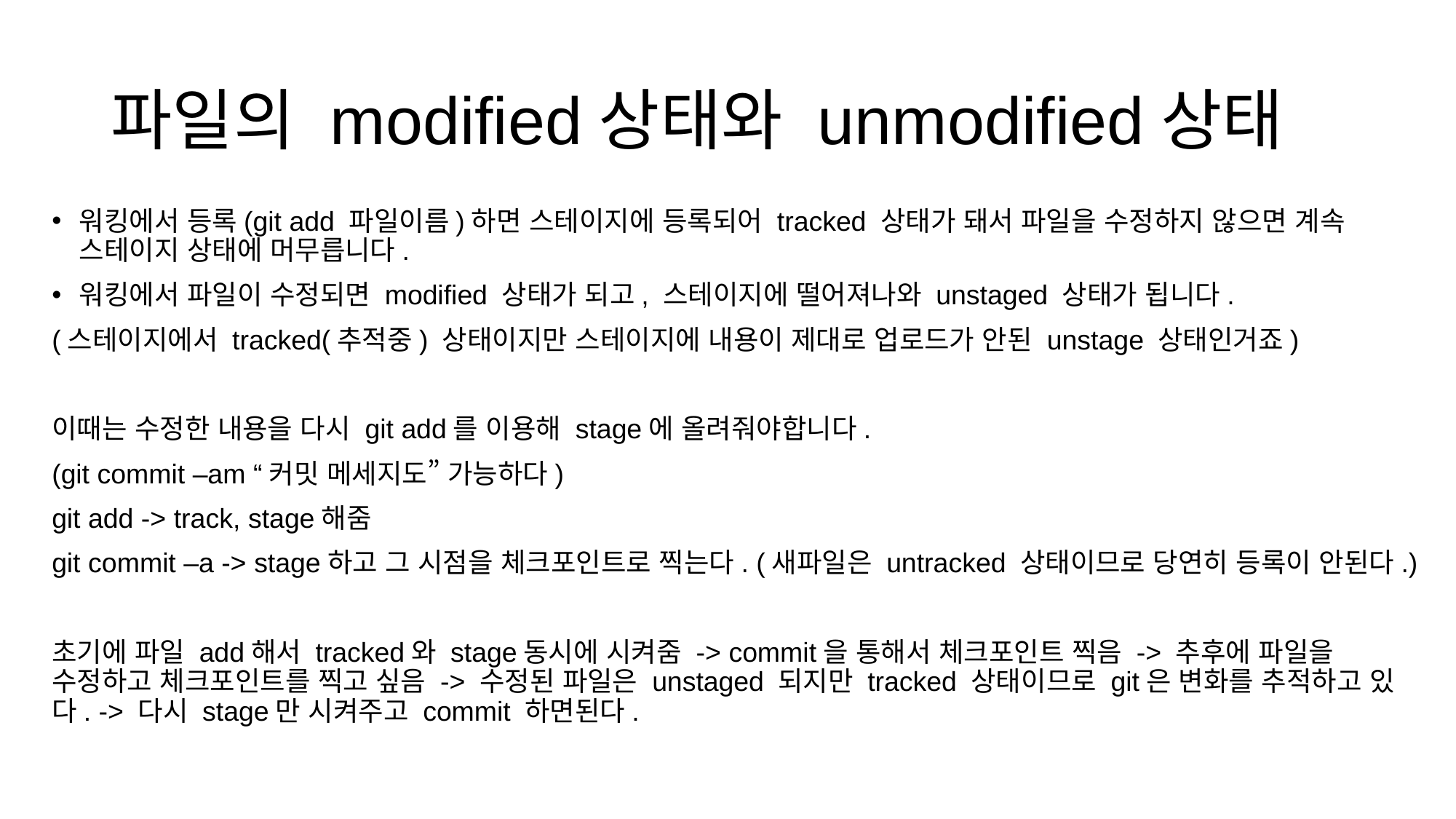

# 파일의 modified상태와 unmodified상태
워킹에서 등록(git add 파일이름)하면 스테이지에 등록되어 tracked 상태가 돼서 파일을 수정하지 않으면 계속 스테이지 상태에 머무릅니다.
워킹에서 파일이 수정되면 modified 상태가 되고, 스테이지에 떨어져나와 unstaged 상태가 됩니다.
(스테이지에서 tracked(추적중) 상태이지만 스테이지에 내용이 제대로 업로드가 안된 unstage 상태인거죠)

이때는 수정한 내용을 다시 git add를 이용해 stage에 올려줘야합니다.
(git commit –am “커밋 메세지도” 가능하다)
git add -> track, stage해줌
git commit –a -> stage하고 그 시점을 체크포인트로 찍는다. (새파일은 untracked 상태이므로 당연히 등록이 안된다.)

초기에 파일 add해서 tracked와 stage동시에 시켜줌 -> commit을 통해서 체크포인트 찍음 -> 추후에 파일을 수정하고 체크포인트를 찍고 싶음 -> 수정된 파일은 unstaged 되지만 tracked 상태이므로 git은 변화를 추적하고 있다. -> 다시 stage만 시켜주고 commit 하면된다.